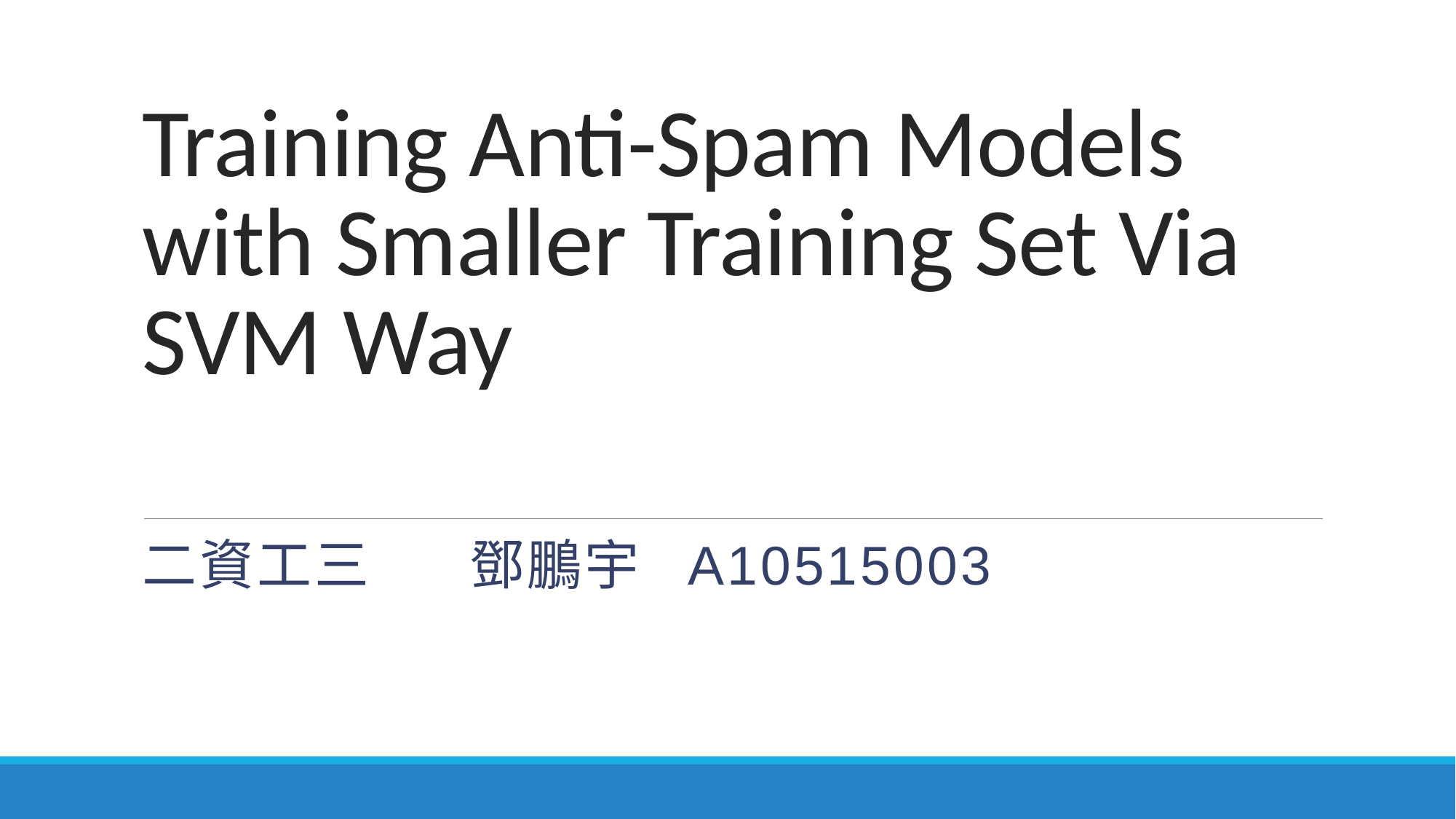

# Training Anti-Spam Models with Smaller Training Set Via SVM Way
二資工三 	鄧鵬宇	A10515003